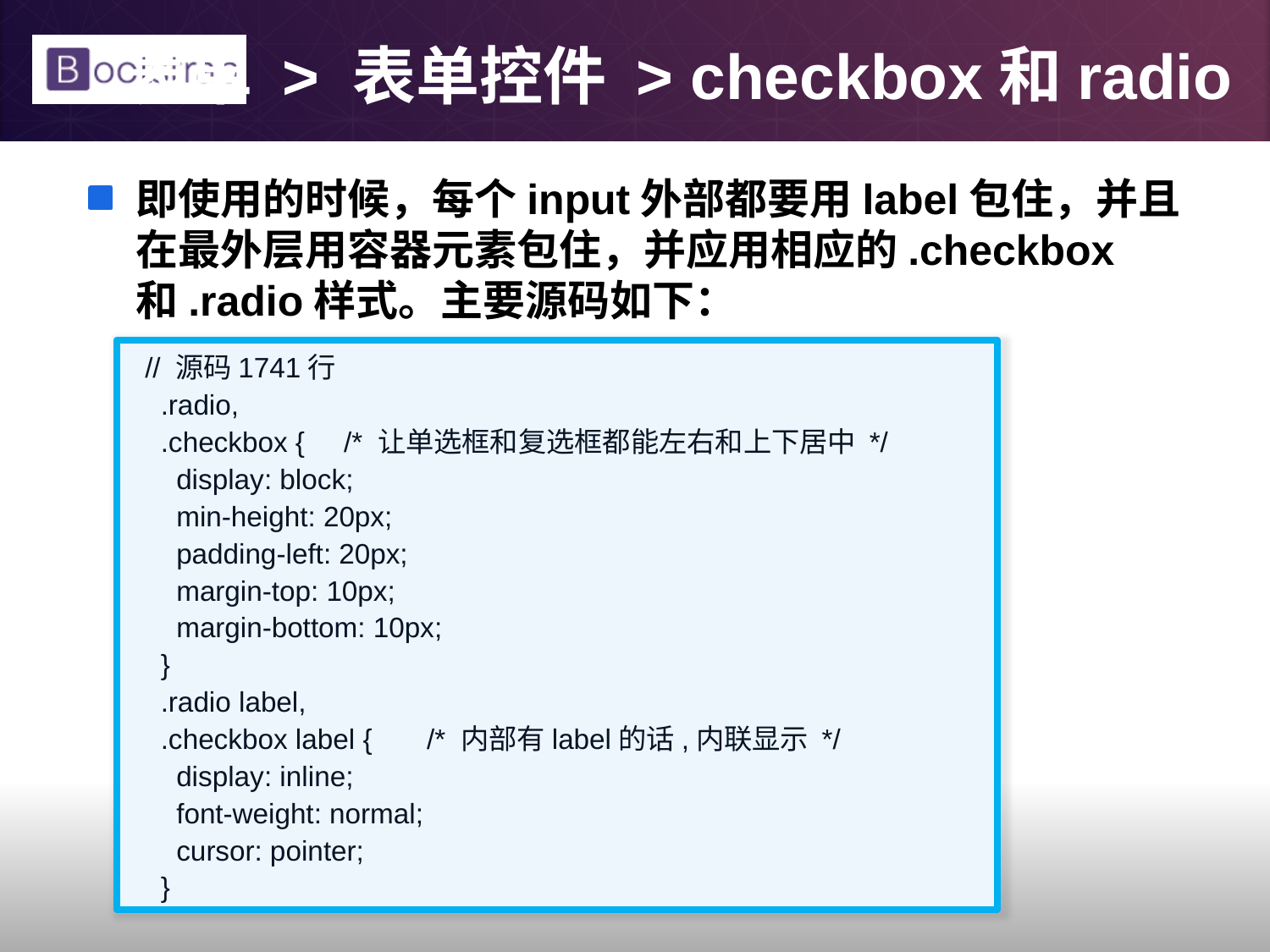

# 表单 > 表单控件 > checkbox和radio
即使用的时候，每个input外部都要用label包住，并且在最外层用容器元素包住，并应用相应的.checkbox和.radio样式。主要源码如下：
  // 源码1741行
    .radio,
    .checkbox {     /* 让单选框和复选框都能左右和上下居中 */
      display: block;
      min-height: 20px;
      padding-left: 20px;
      margin-top: 10px;
      margin-bottom: 10px;
    }
    .radio label,
    .checkbox label {       /* 内部有label的话,内联显示 */
      display: inline;
      font-weight: normal;
      cursor: pointer;
    }